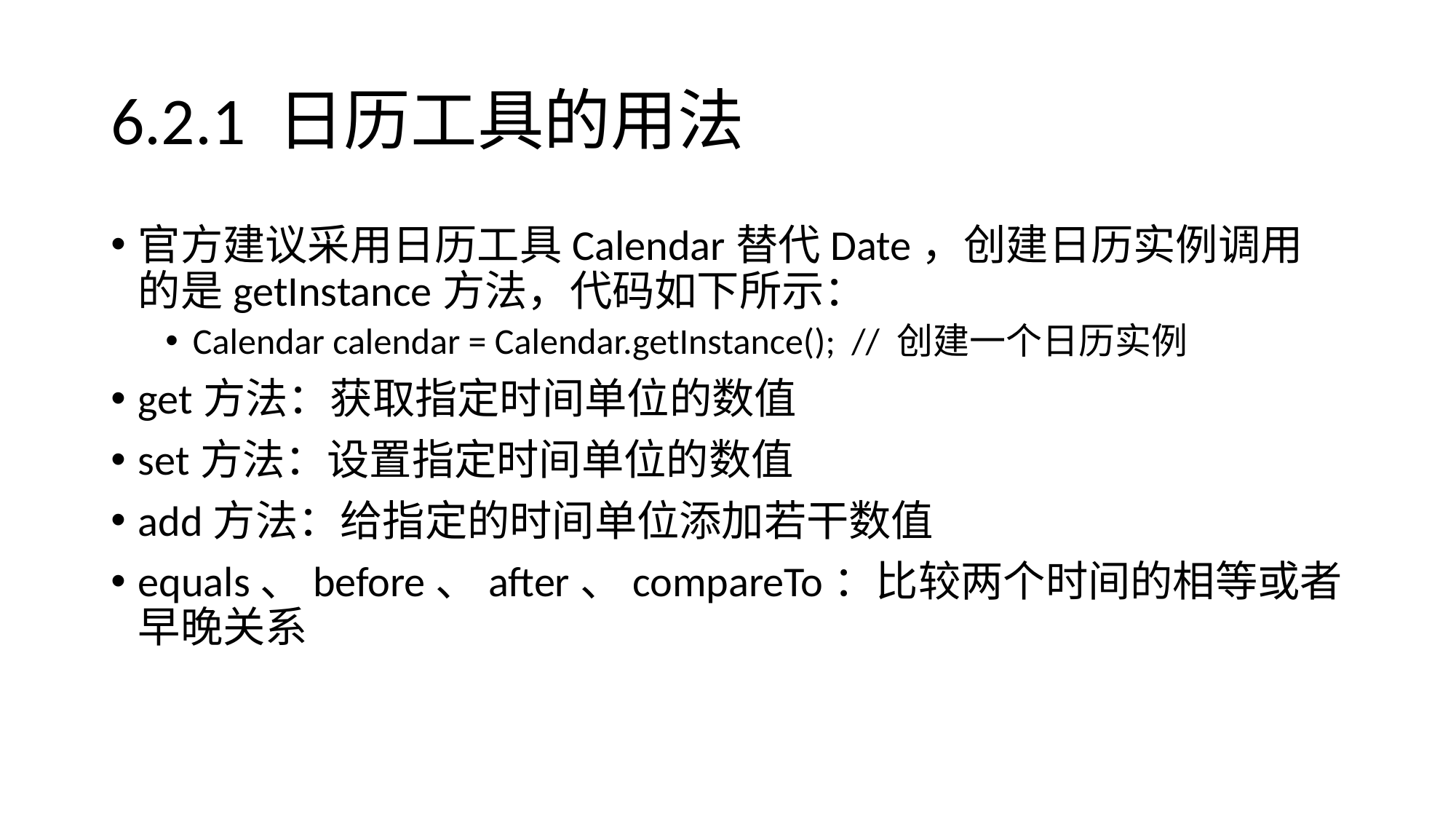

# 6.2.1 日历工具的用法
官方建议采用日历工具Calendar替代Date，创建日历实例调用的是getInstance方法，代码如下所示：
Calendar calendar = Calendar.getInstance();  // 创建一个日历实例
get方法：获取指定时间单位的数值
set方法：设置指定时间单位的数值
add方法：给指定的时间单位添加若干数值
equals、before、after、compareTo：比较两个时间的相等或者早晚关系